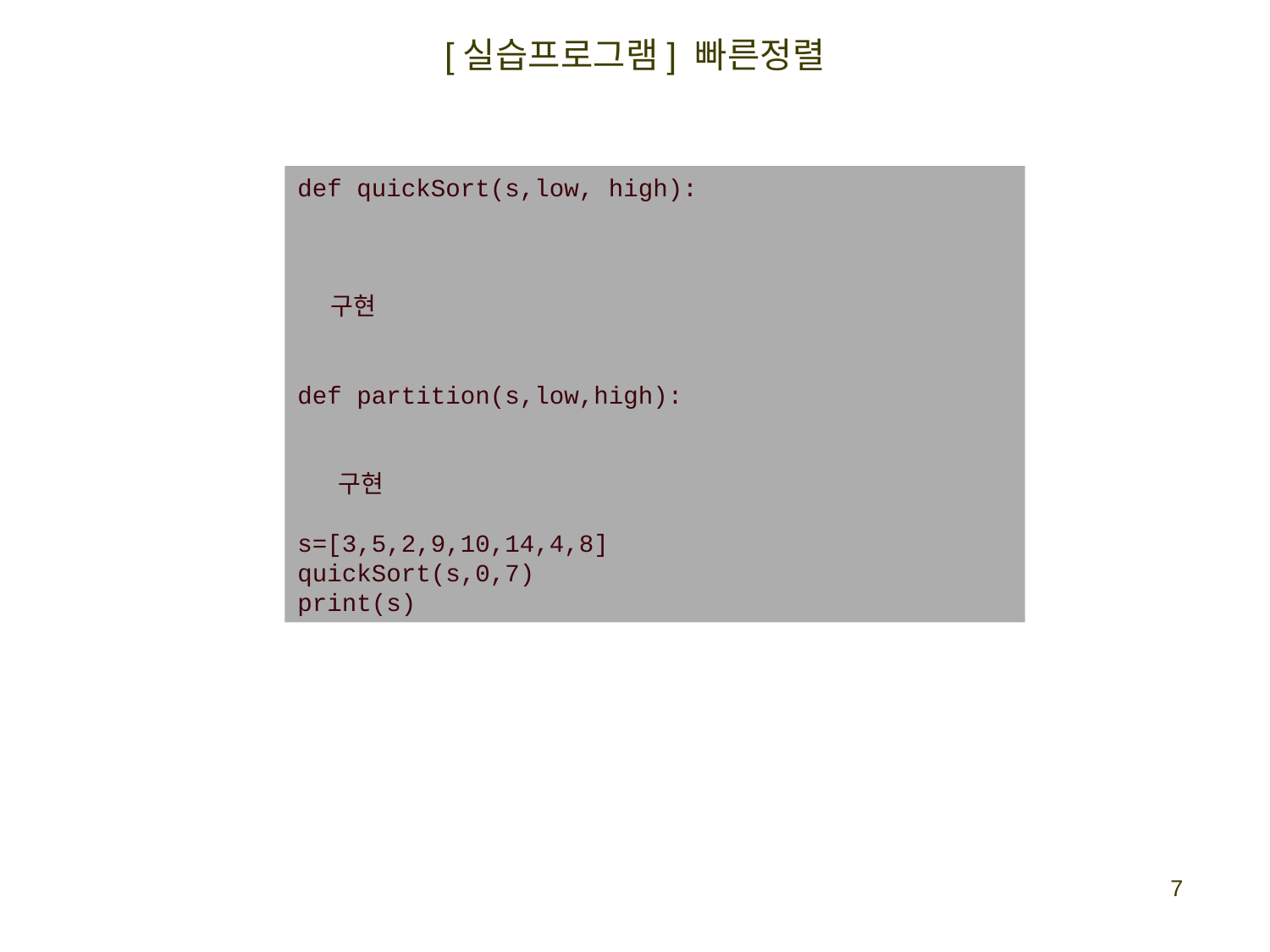

[실습프로그램] 빠른정렬
def quickSort(s,low, high):

     구현

def partition(s,low,high):

     구현

s=[3,5,2,9,10,14,4,8]
quickSort(s,0,7)
print(s)
7